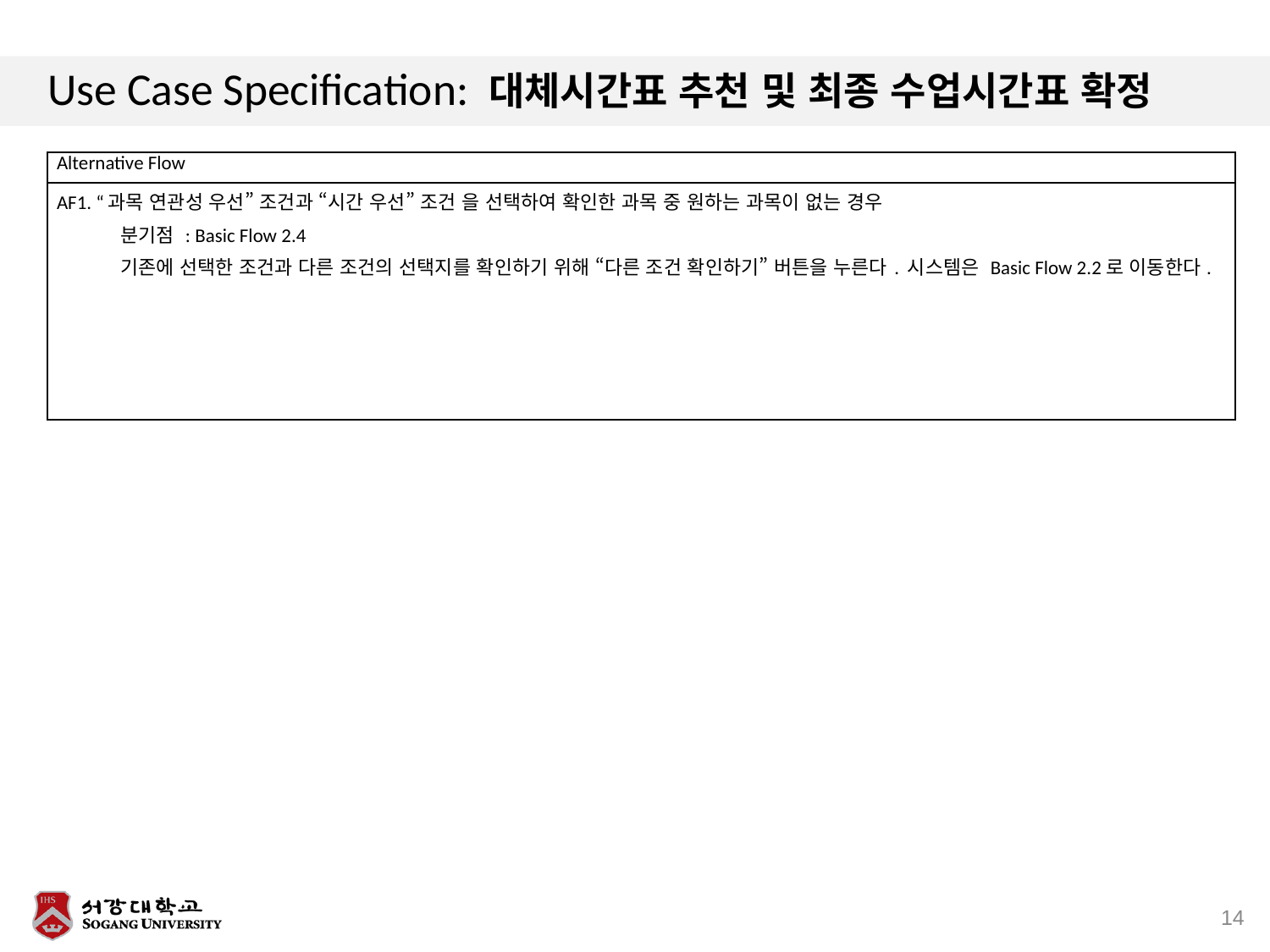

# Use Case Specification: 대체시간표 추천 및 최종 수업시간표 확정
| Alternative Flow |
| --- |
| AF1. “과목 연관성 우선” 조건과 “시간 우선” 조건 을 선택하여 확인한 과목 중 원하는 과목이 없는 경우 분기점 : Basic Flow 2.4 기존에 선택한 조건과 다른 조건의 선택지를 확인하기 위해 “다른 조건 확인하기” 버튼을 누른다. 시스템은 Basic Flow 2.2로 이동한다. |
14